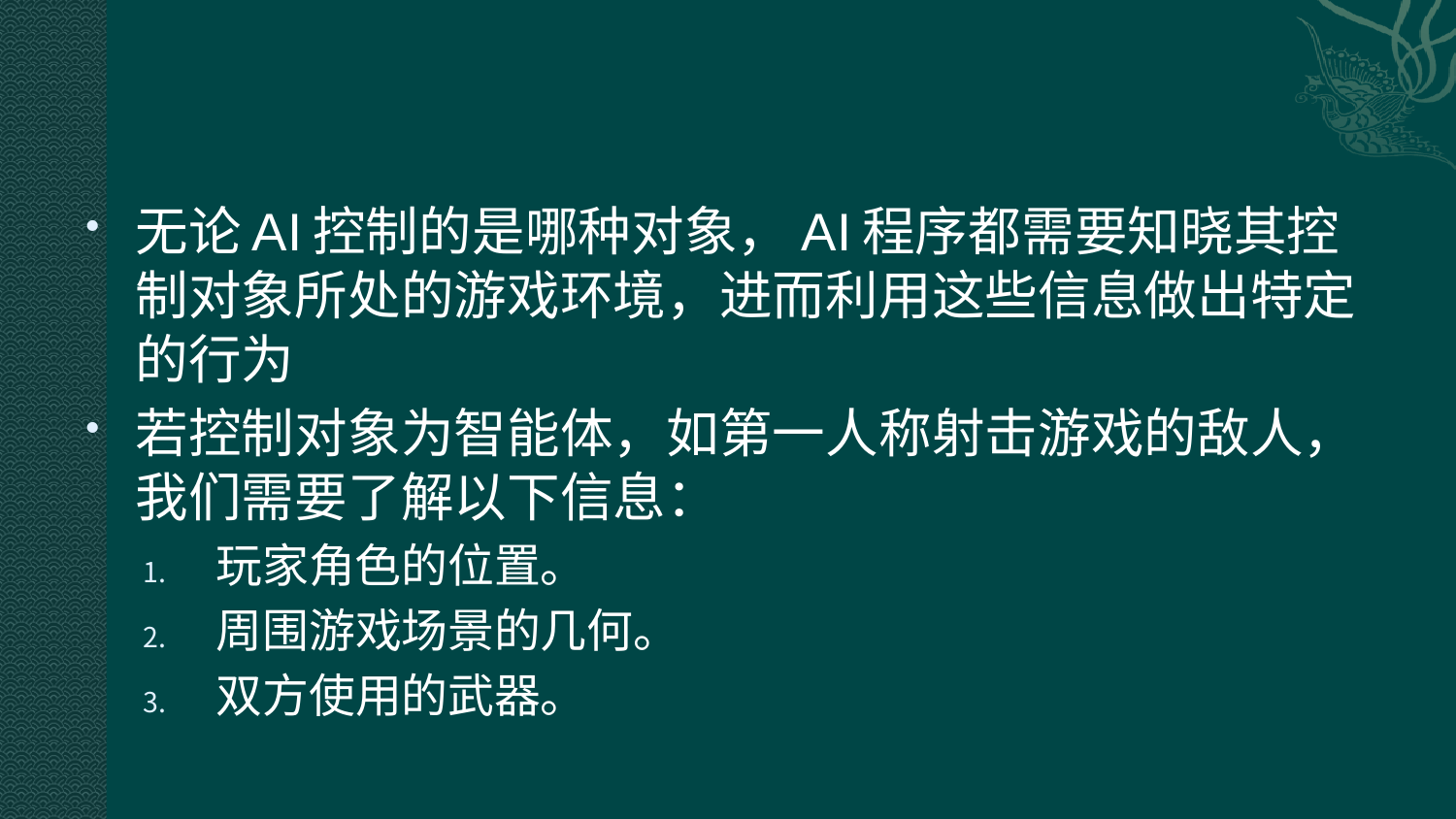

#
无论AI控制的是哪种对象，AI程序都需要知晓其控制对象所处的游戏环境，进而利用这些信息做出特定的行为
若控制对象为智能体，如第一人称射击游戏的敌人，我们需要了解以下信息：
玩家角色的位置。
周围游戏场景的几何。
双方使用的武器。